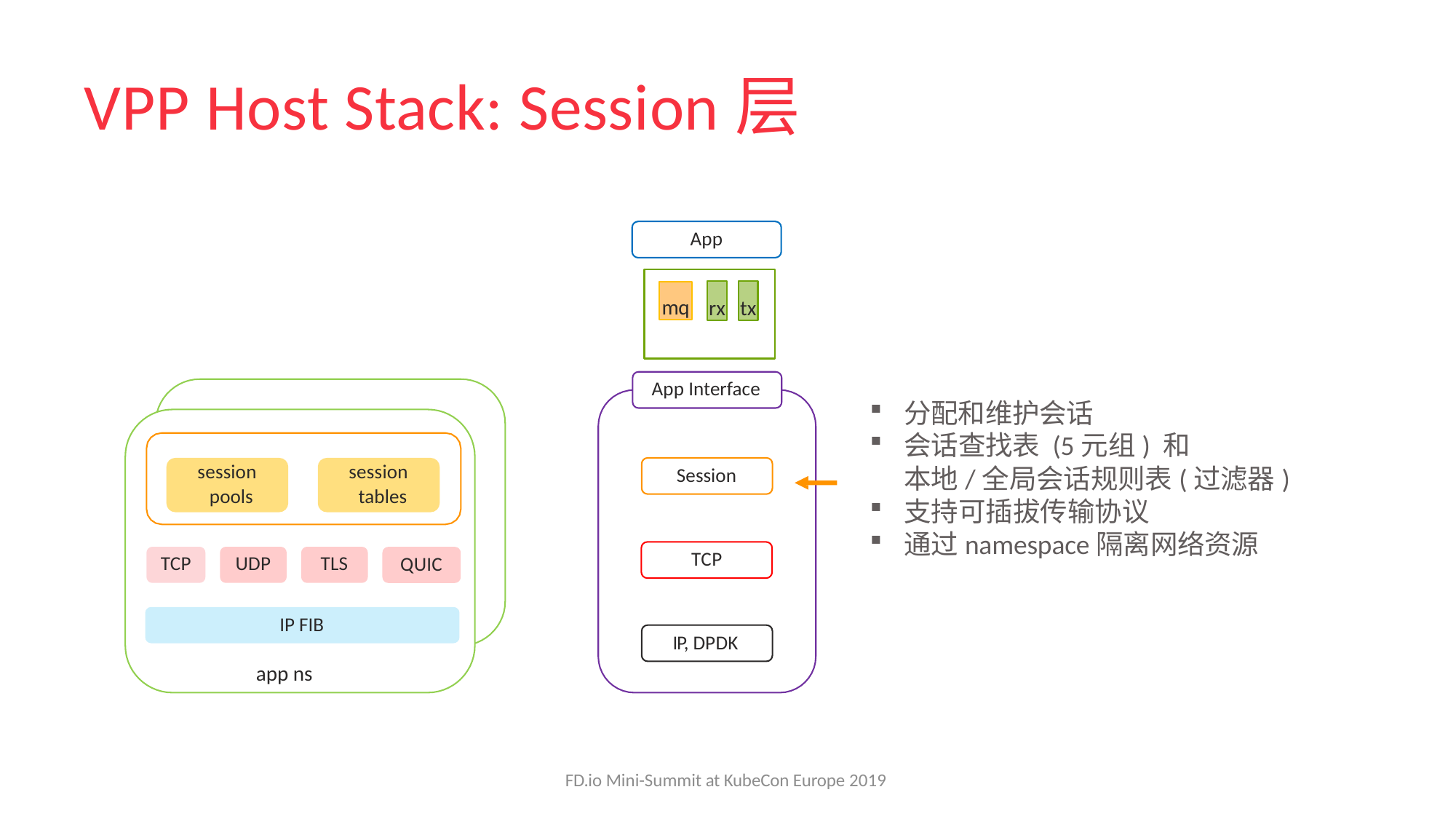

# VPP Host Stack: Session层

App

rx
tx
mq

App Interface

分配和维护会话
会话查找表 (5元组) 和
本地/全局会话规则表(过滤器)
支持可插拔传输协议
通过namespace隔离网络资源

session  pools
session  tables

Session

TCP

TCP
UDP
TLS
QUIC

IP FIB

IP, DPDK
app ns
FD.io Mini-Summit at KubeCon Europe 2019